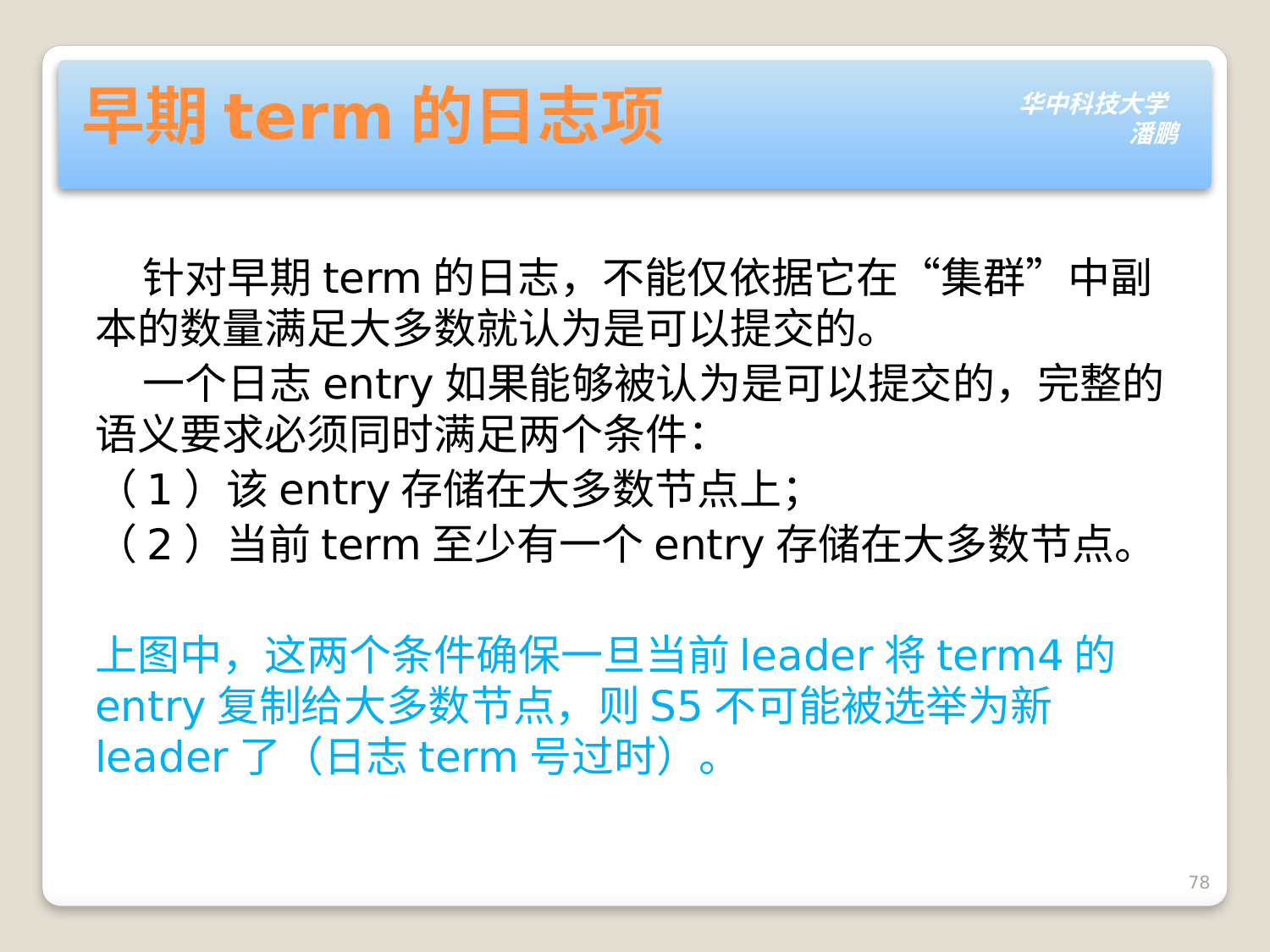

# 早期term的日志项
    针对早期term的日志，不能仅依据它在“集群”中副本的数量满足大多数就认为是可以提交的。
    一个日志entry如果能够被认为是可以提交的，完整的语义要求必须同时满足两个条件：
（1）该entry存储在大多数节点上；
（2）当前term至少有一个entry存储在大多数节点。

上图中，这两个条件确保一旦当前leader将term4的entry复制给大多数节点，则S5不可能被选举为新leader了（日志term号过时）。
78